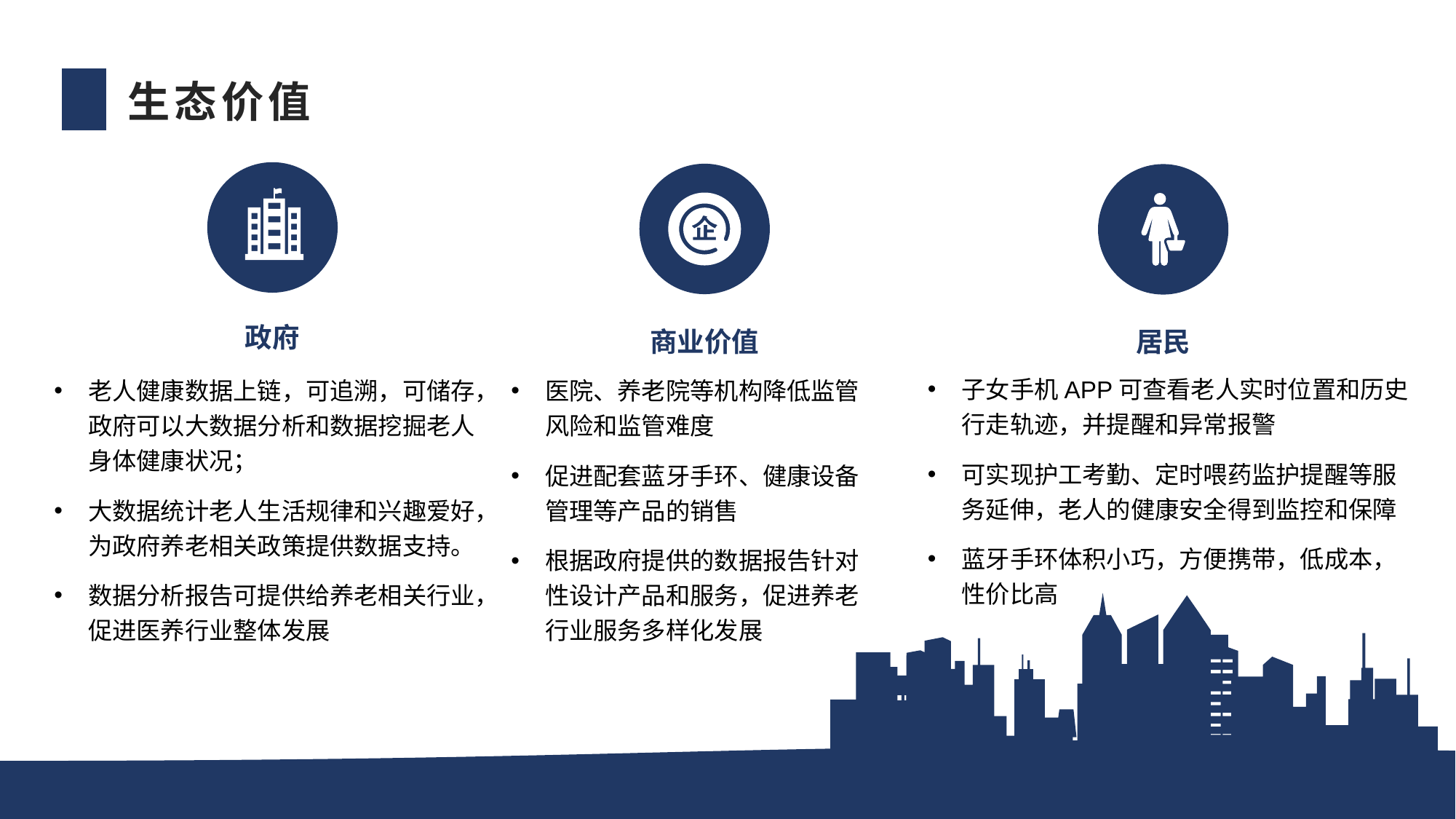

生态价值

政府
商业价值
居民
子女手机APP可查看老人实时位置和历史行走轨迹，并提醒和异常报警
可实现护工考勤、定时喂药监护提醒等服务延伸，老人的健康安全得到监控和保障
蓝牙手环体积小巧，方便携带，低成本，性价比高

老人健康数据上链，可追溯，可储存，政府可以大数据分析和数据挖掘老人身体健康状况；
大数据统计老人生活规律和兴趣爱好，为政府养老相关政策提供数据支持。
数据分析报告可提供给养老相关行业，促进医养行业整体发展
医院、养老院等机构降低监管风险和监管难度
促进配套蓝牙手环、健康设备管理等产品的销售
根据政府提供的数据报告针对性设计产品和服务，促进养老行业服务多样化发展